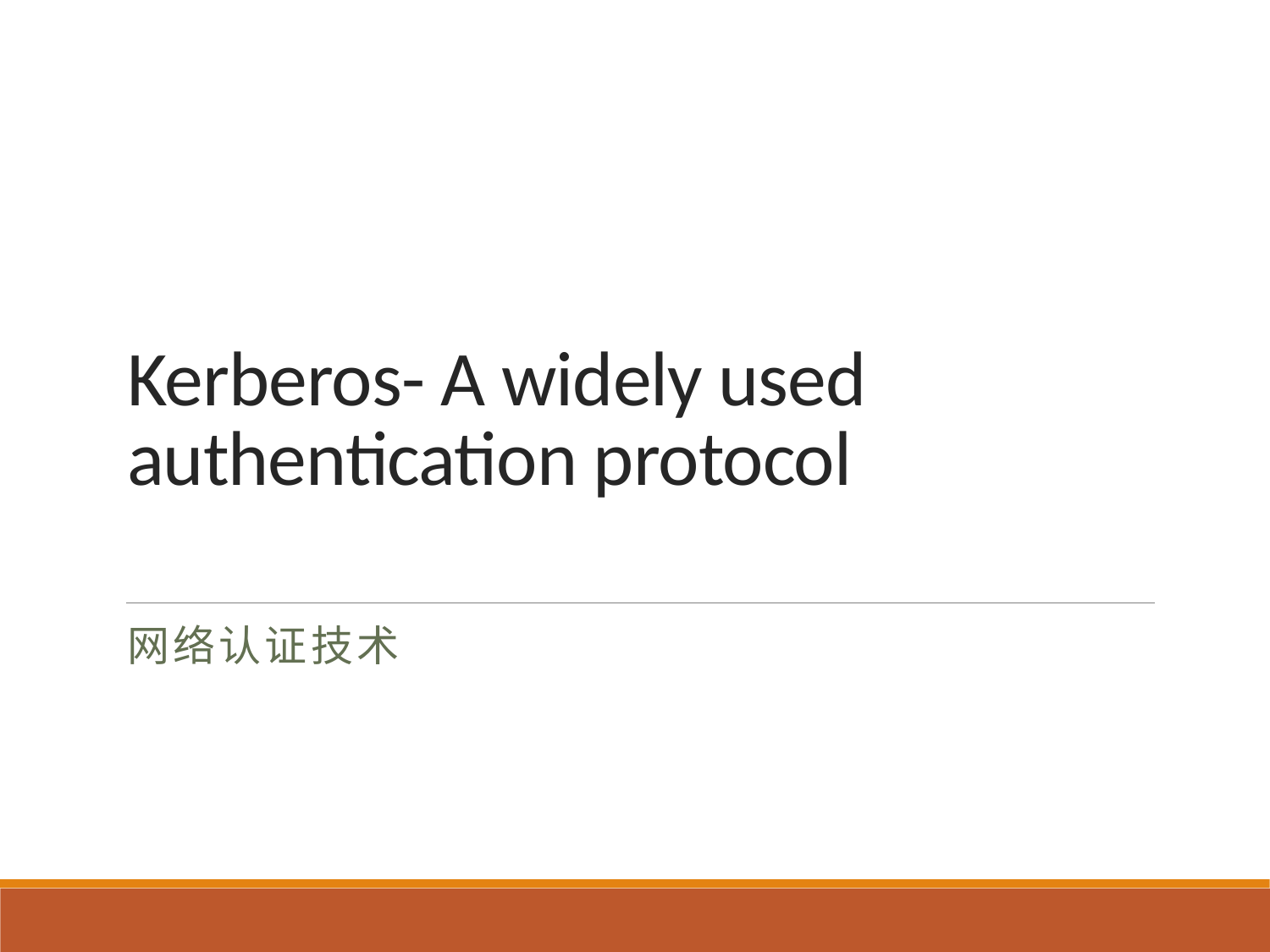

# Kerberos- A widely used  authentication protocol
网络认证技术